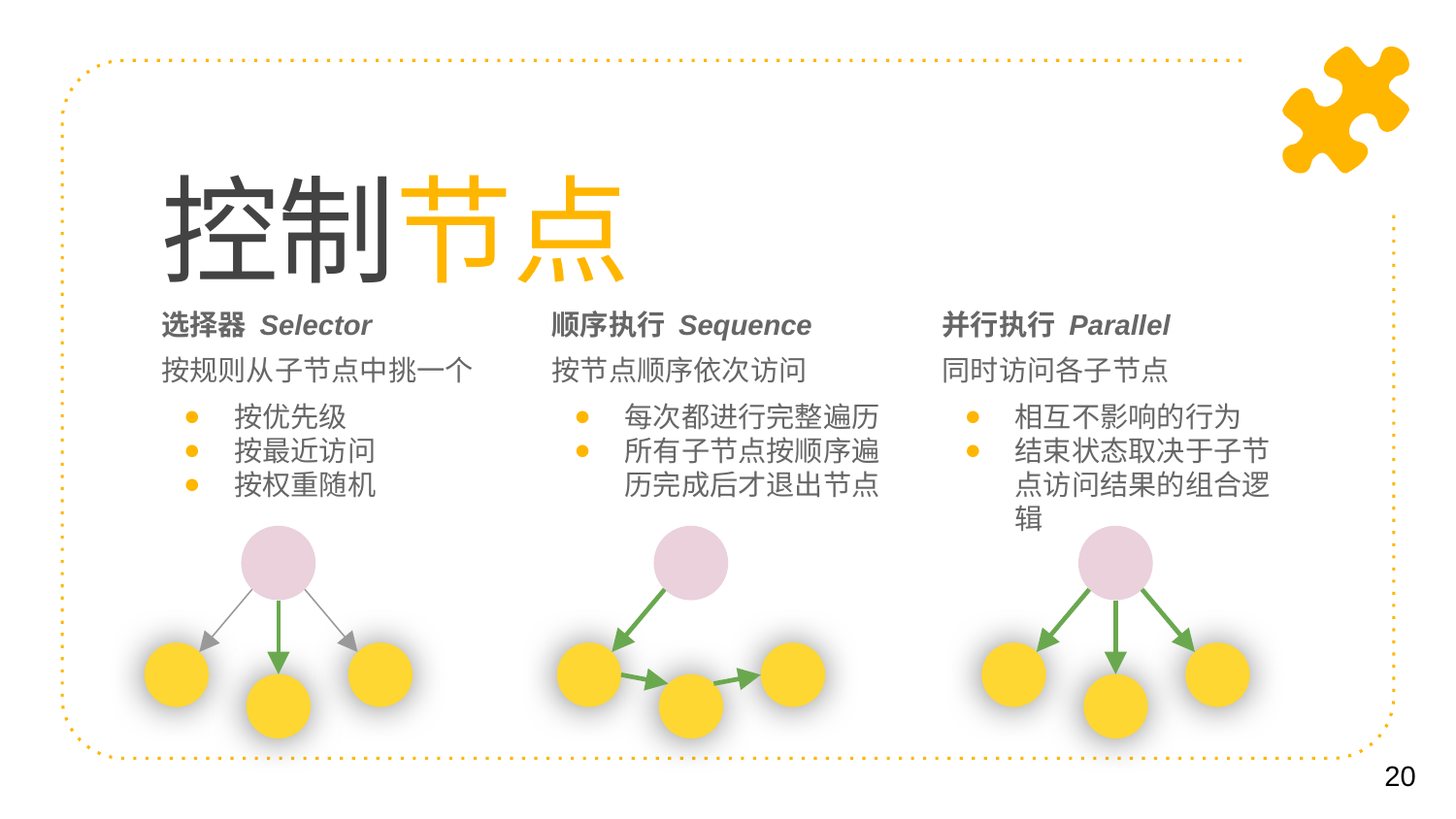

# 控制节点
选择器 Selector
按规则从子节点中挑一个
按优先级
按最近访问
按权重随机
顺序执行 Sequence
按节点顺序依次访问
每次都进行完整遍历
所有子节点按顺序遍历完成后才退出节点
并行执行 Parallel
同时访问各子节点
相互不影响的行为
结束状态取决于子节点访问结果的组合逻辑

20